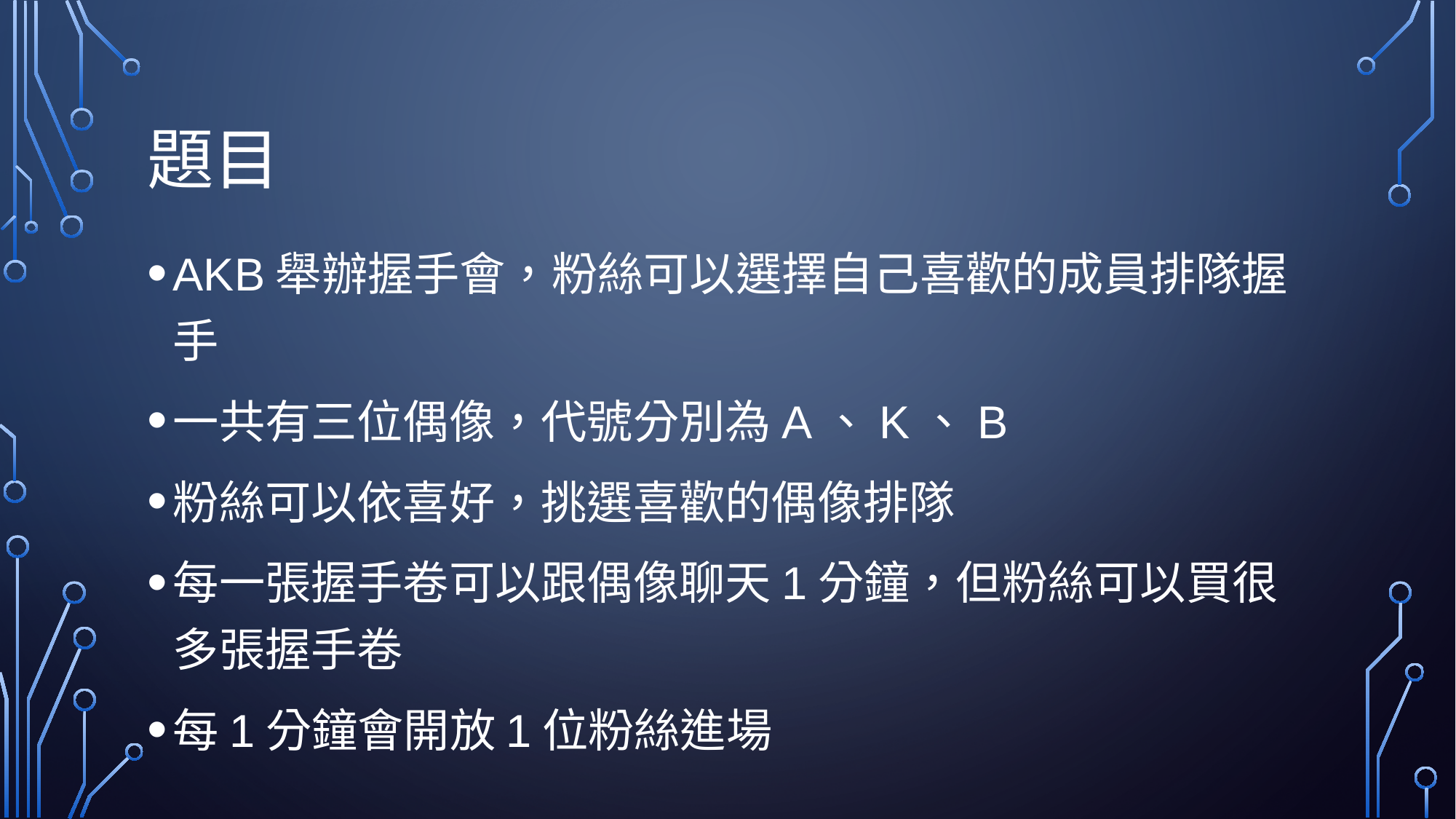

# 題目
AKB舉辦握手會，粉絲可以選擇自己喜歡的成員排隊握手
一共有三位偶像，代號分別為A、K、B
粉絲可以依喜好，挑選喜歡的偶像排隊
每一張握手卷可以跟偶像聊天1分鐘，但粉絲可以買很多張握手卷
每1分鐘會開放1位粉絲進場